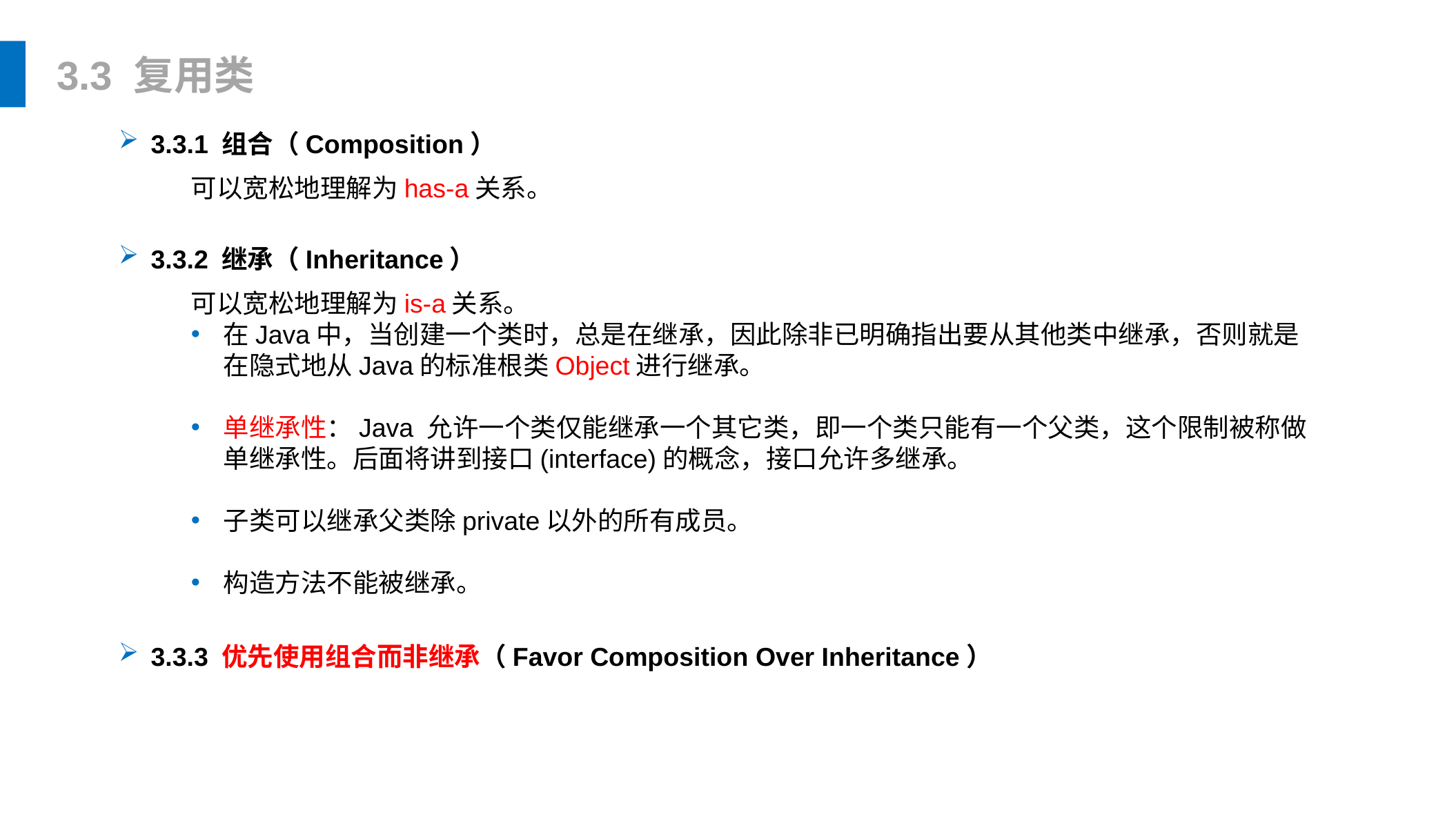

3.3 复用类
3.3.1 组合（Composition）
可以宽松地理解为has-a关系。
3.3.2 继承（Inheritance）
可以宽松地理解为is-a关系。
在Java中，当创建一个类时，总是在继承，因此除非已明确指出要从其他类中继承，否则就是在隐式地从Java的标准根类Object进行继承。

单继承性：Java 允许一个类仅能继承一个其它类，即一个类只能有一个父类，这个限制被称做单继承性。后面将讲到接口(interface)的概念，接口允许多继承。

子类可以继承父类除private以外的所有成员。

构造方法不能被继承。

3.3.3 优先使用组合而非继承（Favor Composition Over Inheritance）